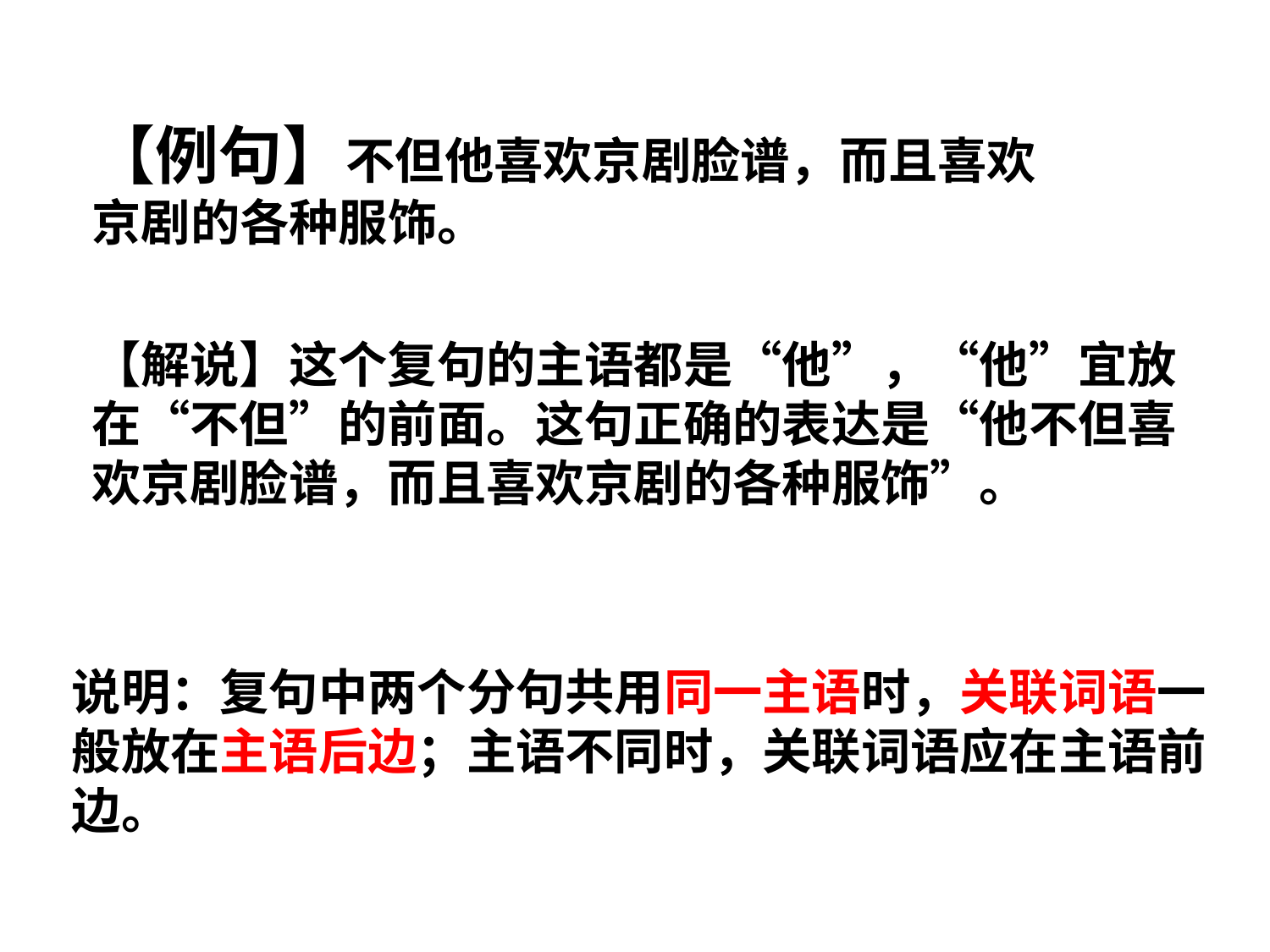

【例句】不但他喜欢京剧脸谱，而且喜欢京剧的各种服饰。
【解说】这个复句的主语都是“他”，“他”宜放在“不但”的前面。这句正确的表达是“他不但喜欢京剧脸谱，而且喜欢京剧的各种服饰”。

说明：复句中两个分句共用同一主语时，关联词语一般放在主语后边；主语不同时，关联词语应在主语前边。